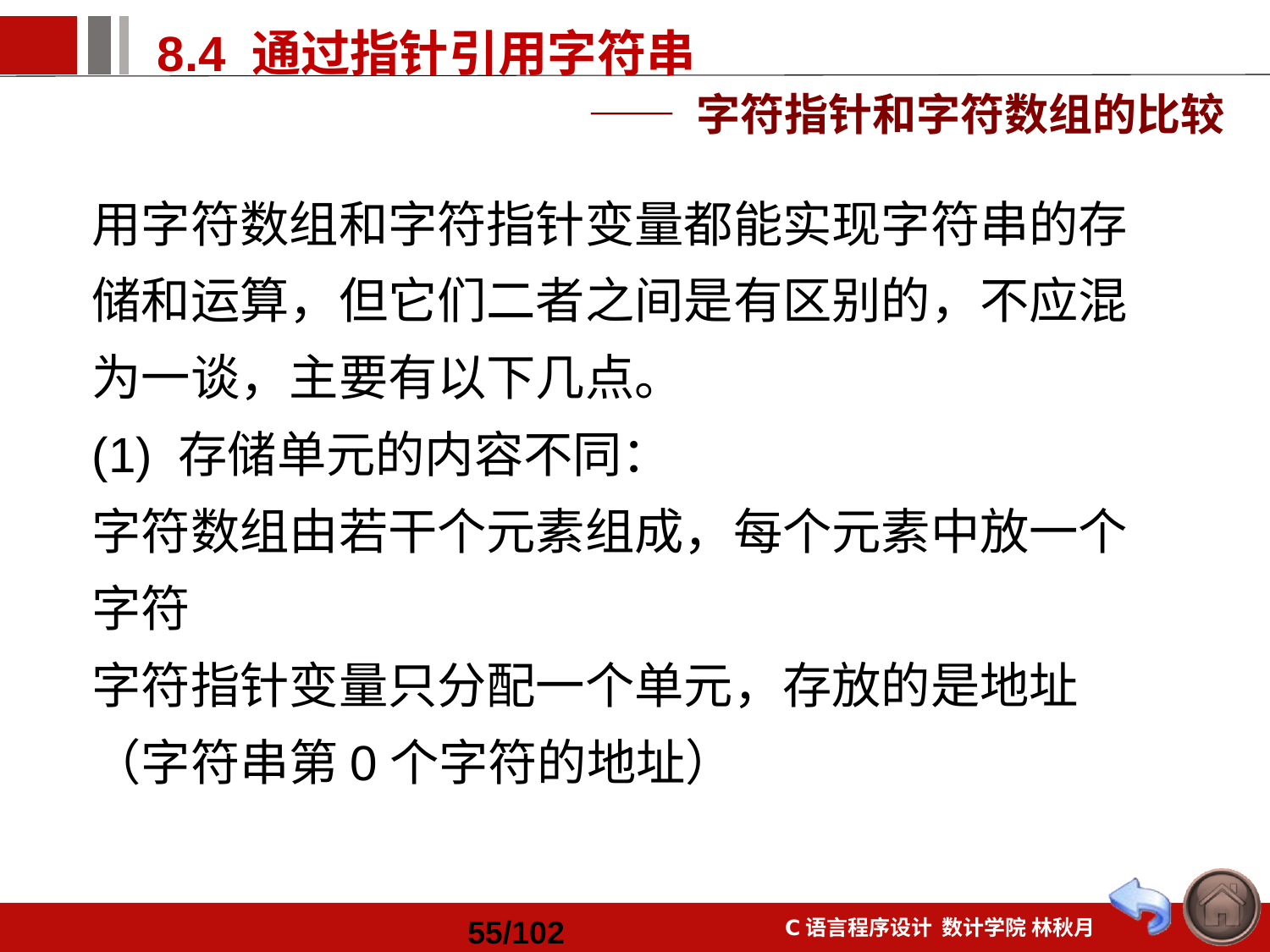

—— 字符指针和字符数组的比较
用字符数组和字符指针变量都能实现字符串的存储和运算，但它们二者之间是有区别的，不应混为一谈，主要有以下几点。
(1) 存储单元的内容不同：
字符数组由若干个元素组成，每个元素中放一个字符
字符指针变量只分配一个单元，存放的是地址（字符串第0个字符的地址）